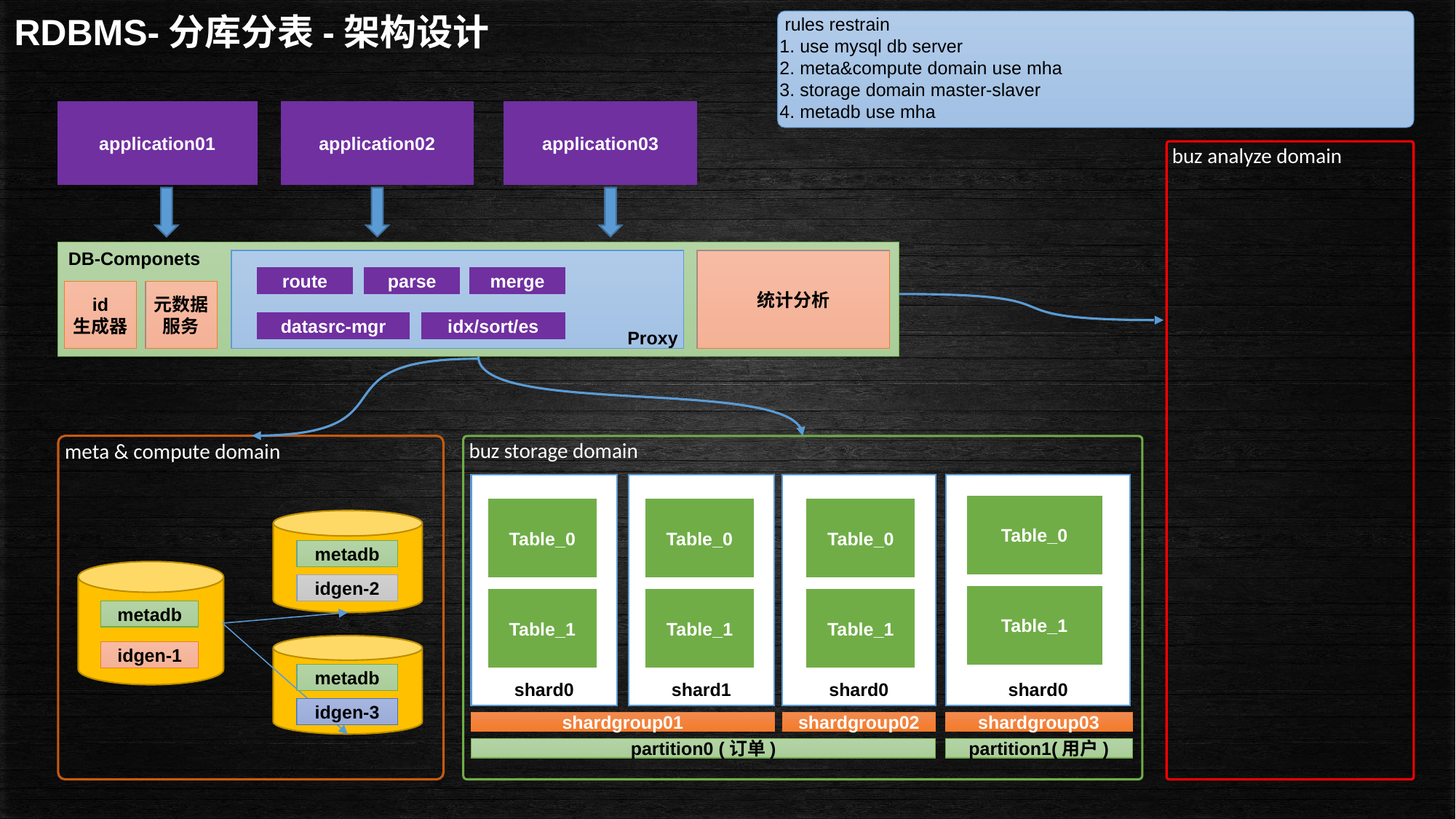

RDBMS-分库分表-架构设计
 rules restrain
1. use mysql db server
2. meta&compute domain use mha
3. storage domain master-slaver
4. metadb use mha
application01
application02
application03
 buz analyze domain

DB-Componets
Proxy
统计分析
route
parse
merge
id
生成器
元数据服务
datasrc-mgr
idx/sort/es
 meta & compute domain
 buz storage domain
shard0
shard1
shard0
shard0
Table_0
Table_0
Table_0
Table_0

metadb

idgen-2
Table_1
Table_1
Table_1
Table_1
metadb

idgen-1
metadb
idgen-3
shardgroup01
shardgroup02
shardgroup03
partition0 (订单)
partition1(用户)